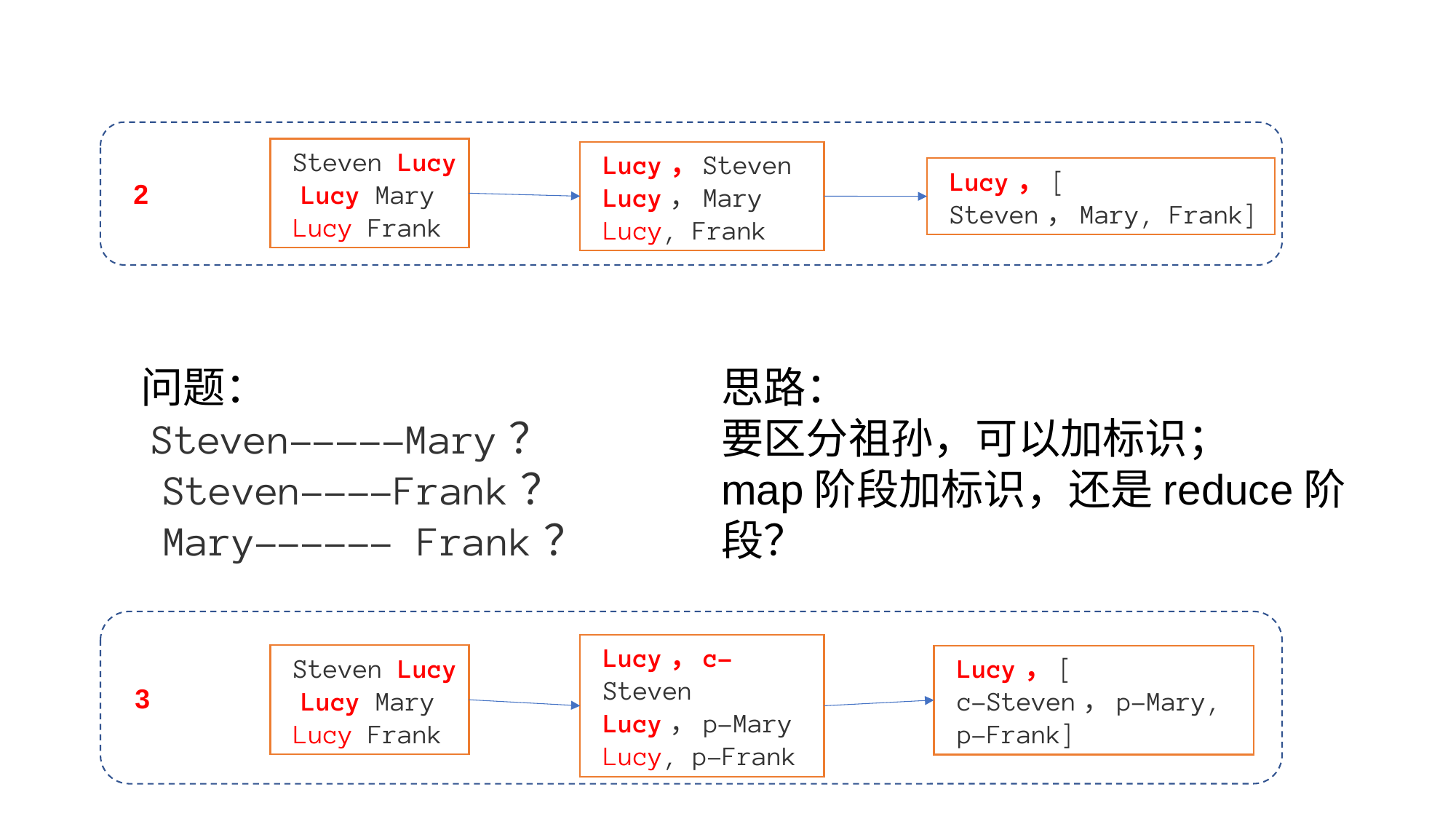

2
Steven Lucy
 Lucy Mary
Lucy Frank
Lucy，Steven
Lucy，Mary
Lucy, Frank
Lucy，[
Steven，Mary, Frank]
问题：
 Steven-----Mary？
 Steven----Frank？
 Mary------ Frank？
思路：
要区分祖孙，可以加标识；
map阶段加标识，还是reduce阶段？
  3
Lucy，c-Steven
Lucy，p-Mary
Lucy, p-Frank
Steven Lucy
 Lucy Mary
Lucy Frank
Lucy，[
c-Steven，p-Mary,
p-Frank]